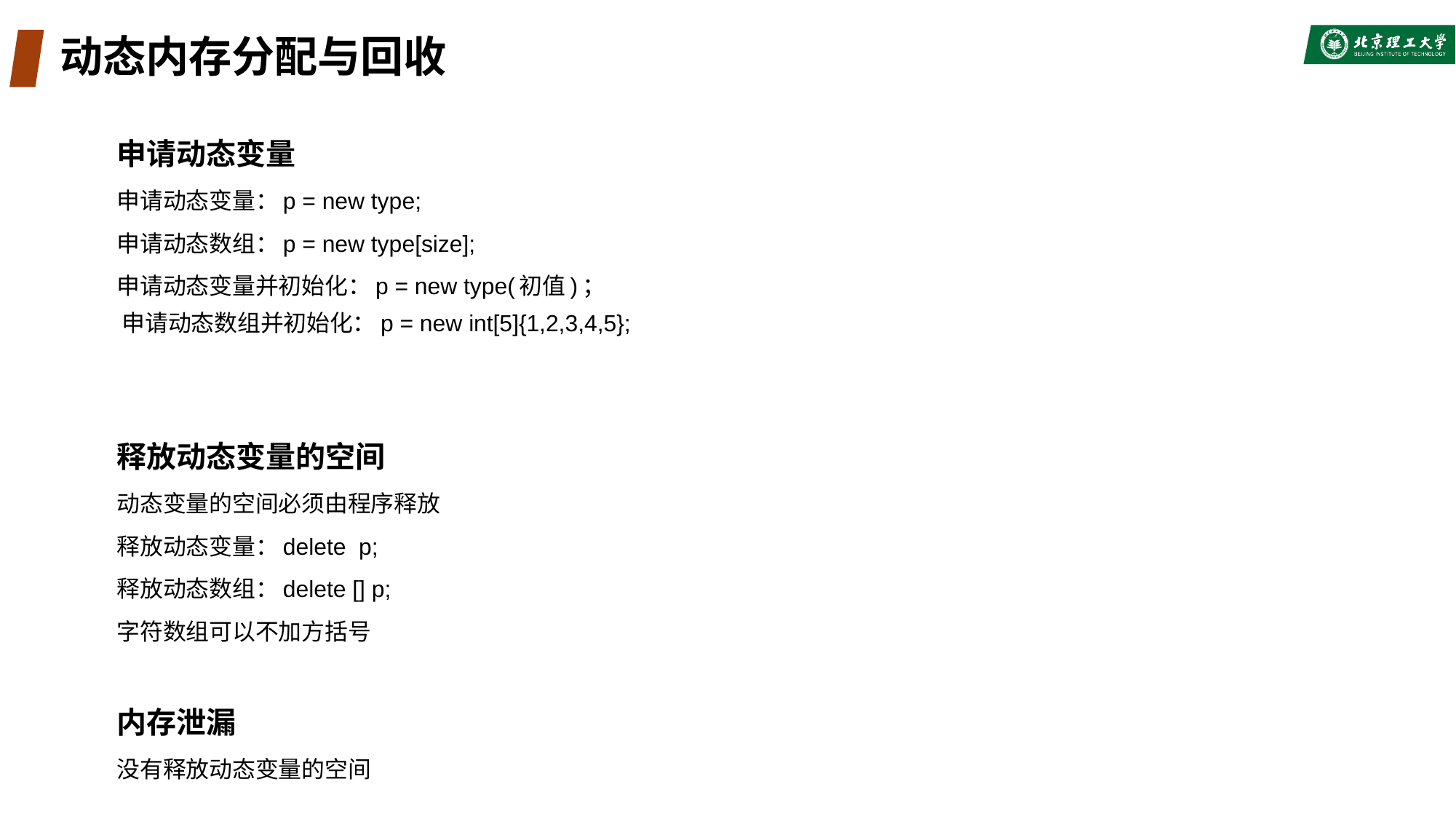

# 动态内存分配与回收
申请动态变量
申请动态变量：p = new type;
申请动态数组：p = new type[size];
申请动态变量并初始化：p = new type(初值)；
申请动态数组并初始化：p = new int[5]{1,2,3,4,5};

释放动态变量的空间
动态变量的空间必须由程序释放
释放动态变量：delete  p;
释放动态数组：delete [] p;
字符数组可以不加方括号

内存泄漏
没有释放动态变量的空间